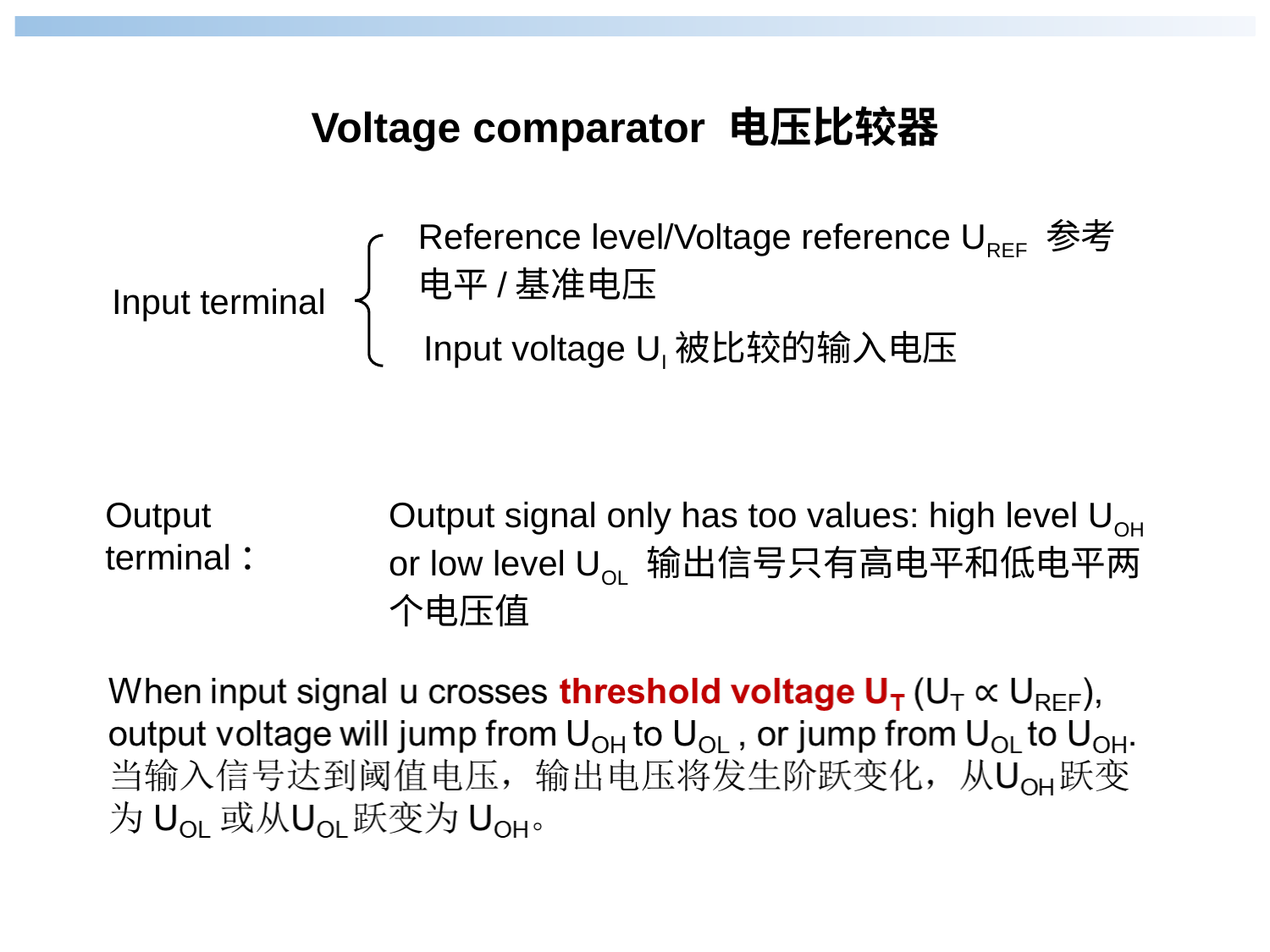

Voltage comparator 电压比较器
Reference level/Voltage reference UREF 参考电平/基准电压

Input terminal
Input voltage UI被比较的输入电压
Output terminal：
Output signal only has too values: high level UOH or low level UOL 输出信号只有高电平和低电平两个电压值